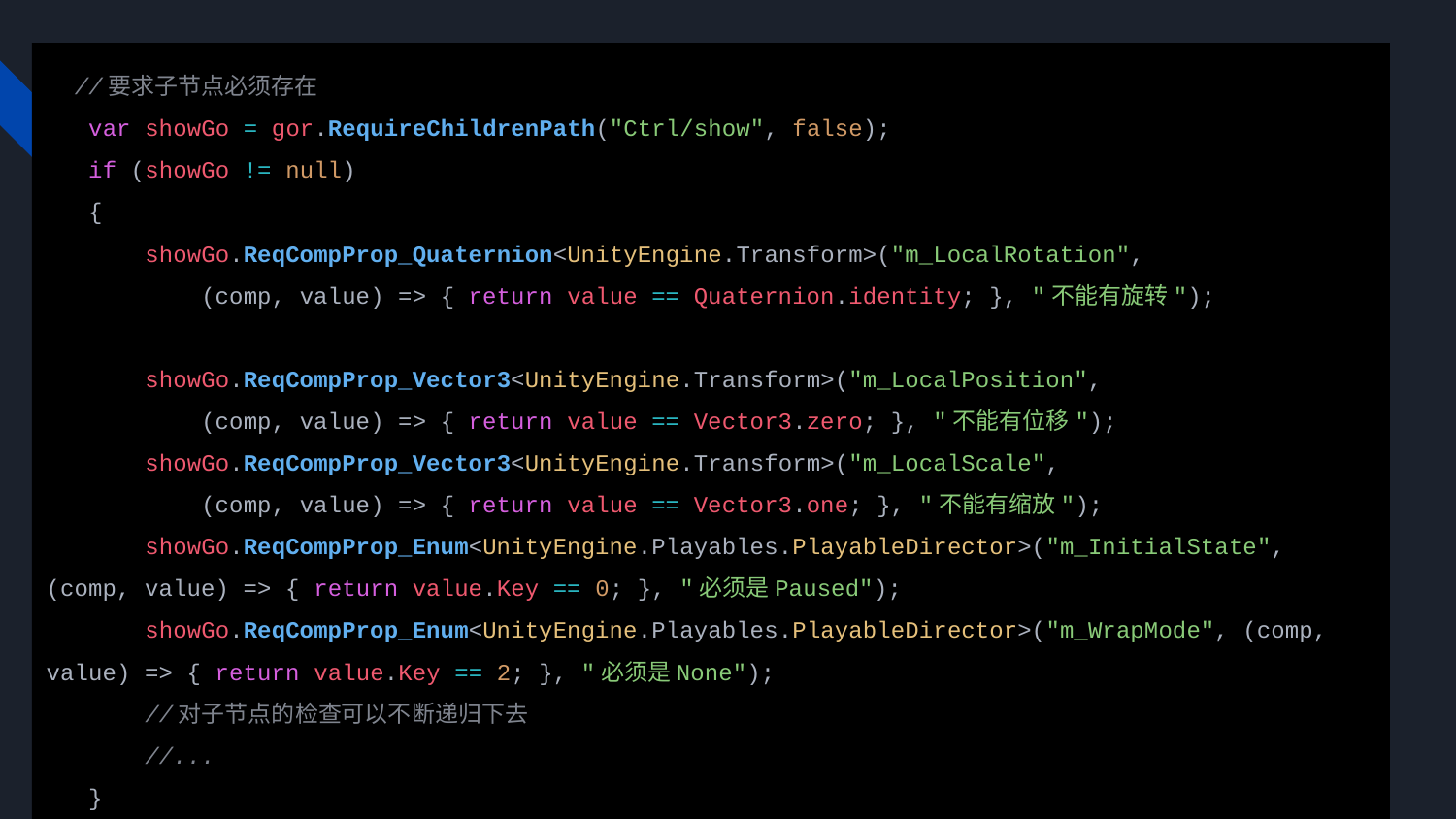

//要求子节点必须存在
   var showGo = gor.RequireChildrenPath("Ctrl/show", false);
   if (showGo != null)
   {
       showGo.ReqCompProp_Quaternion<UnityEngine.Transform>("m_LocalRotation",
           (comp, value) => { return value == Quaternion.identity; }, "不能有旋转");
       showGo.ReqCompProp_Vector3<UnityEngine.Transform>("m_LocalPosition",
           (comp, value) => { return value == Vector3.zero; }, "不能有位移");
       showGo.ReqCompProp_Vector3<UnityEngine.Transform>("m_LocalScale",
           (comp, value) => { return value == Vector3.one; }, "不能有缩放");
       showGo.ReqCompProp_Enum<UnityEngine.Playables.PlayableDirector>("m_InitialState", (comp, value) => { return value.Key == 0; }, "必须是Paused");
       showGo.ReqCompProp_Enum<UnityEngine.Playables.PlayableDirector>("m_WrapMode", (comp, value) => { return value.Key == 2; }, "必须是None");
       //对子节点的检查可以不断递归下去
       //...
   }